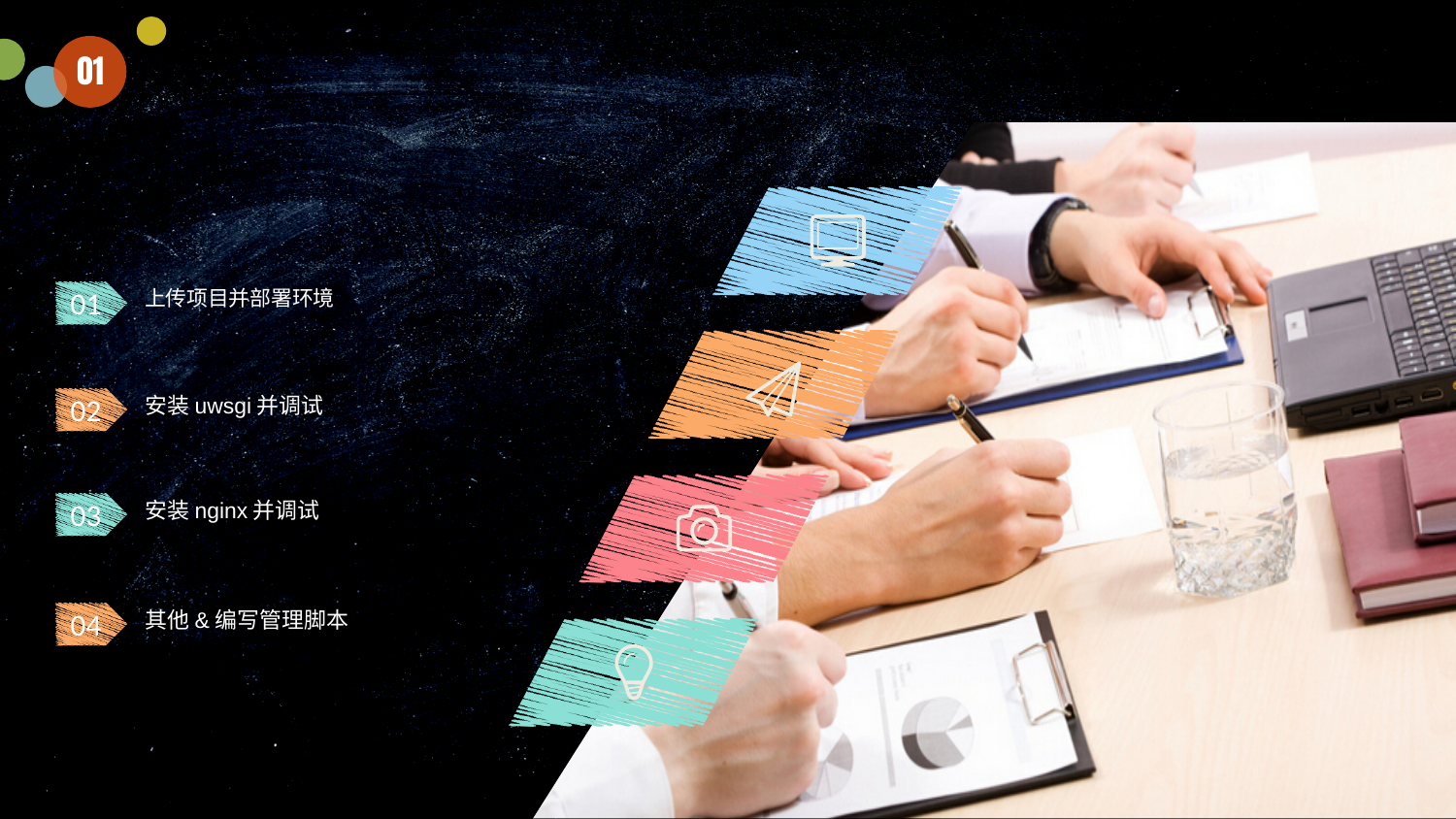

01
实干篇

上传项目并部署环境
01

安装uwsgi并调试
02

安装nginx并调试
03
其他&编写管理脚本
04